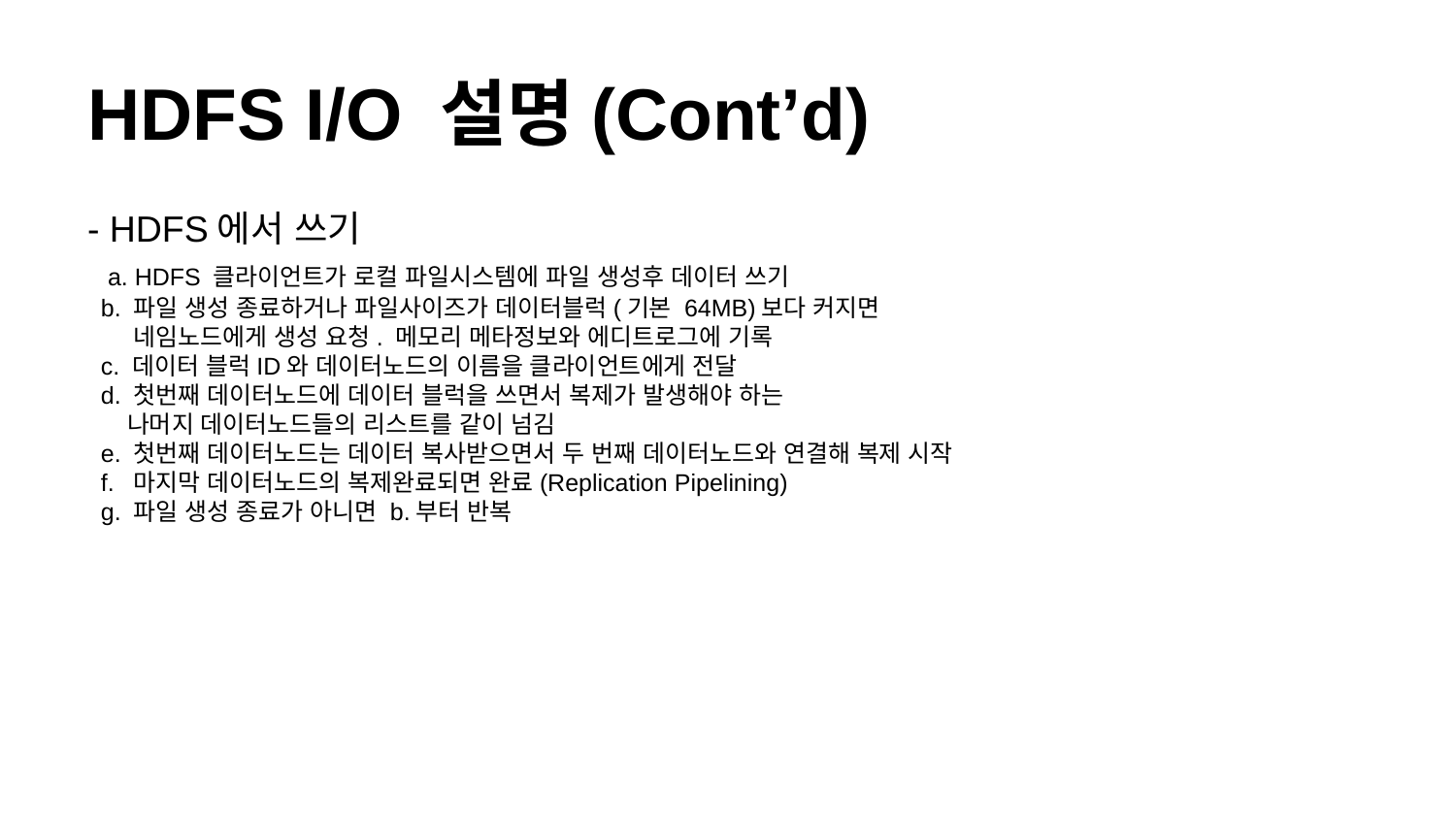

# HDFS I/O 설명(Cont’d)
- HDFS에서 쓰기
  a. HDFS 클라이언트가 로컬 파일시스템에 파일 생성후 데이터 쓰기
  b. 파일 생성 종료하거나 파일사이즈가 데이터블럭(기본 64MB)보다 커지면
      네임노드에게 생성 요청. 메모리 메타정보와 에디트로그에 기록
  c. 데이터 블럭ID와 데이터노드의 이름을 클라이언트에게 전달
  d. 첫번째 데이터노드에 데이터 블럭을 쓰면서 복제가 발생해야 하는
     나머지 데이터노드들의 리스트를 같이 넘김
  e. 첫번째 데이터노드는 데이터 복사받으면서 두 번째 데이터노드와 연결해 복제 시작
  f.  마지막 데이터노드의 복제완료되면 완료(Replication Pipelining)
  g. 파일 생성 종료가 아니면 b.부터 반복